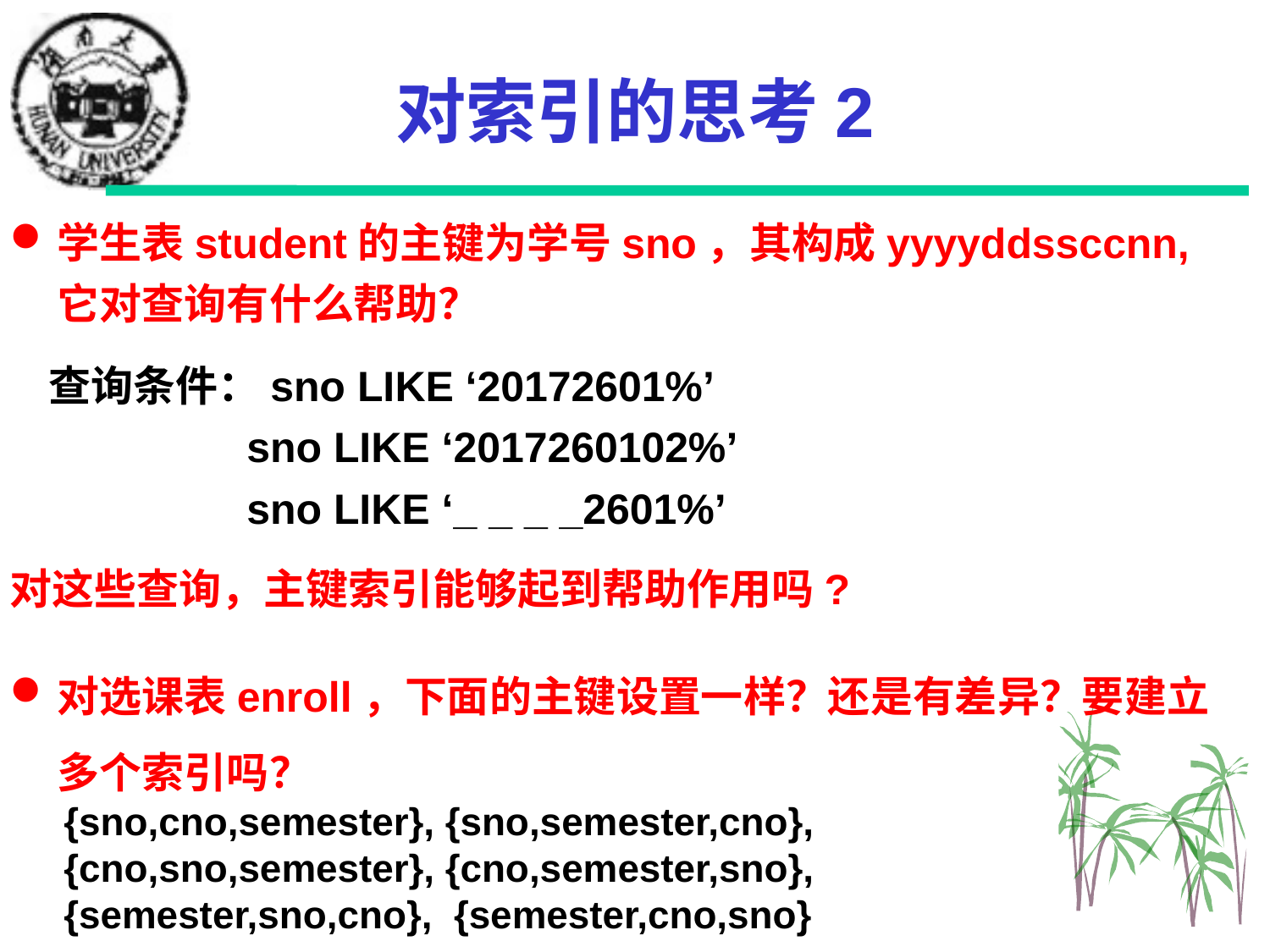

对索引的思考2
学生表student的主键为学号sno，其构成yyyyddssccnn, 它对查询有什么帮助？
   查询条件：sno LIKE ‘20172601%’
                    sno LIKE ‘2017260102%’
                    sno LIKE ‘_ _ _ _2601%’
对这些查询，主键索引能够起到帮助作用吗?
对选课表enroll，下面的主键设置一样？还是有差异？要建立多个索引吗？
     {sno,cno,semester}, {sno,semester,cno},
     {cno,sno,semester}, {cno,semester,sno},
     {semester,sno,cno},  {semester,cno,sno}